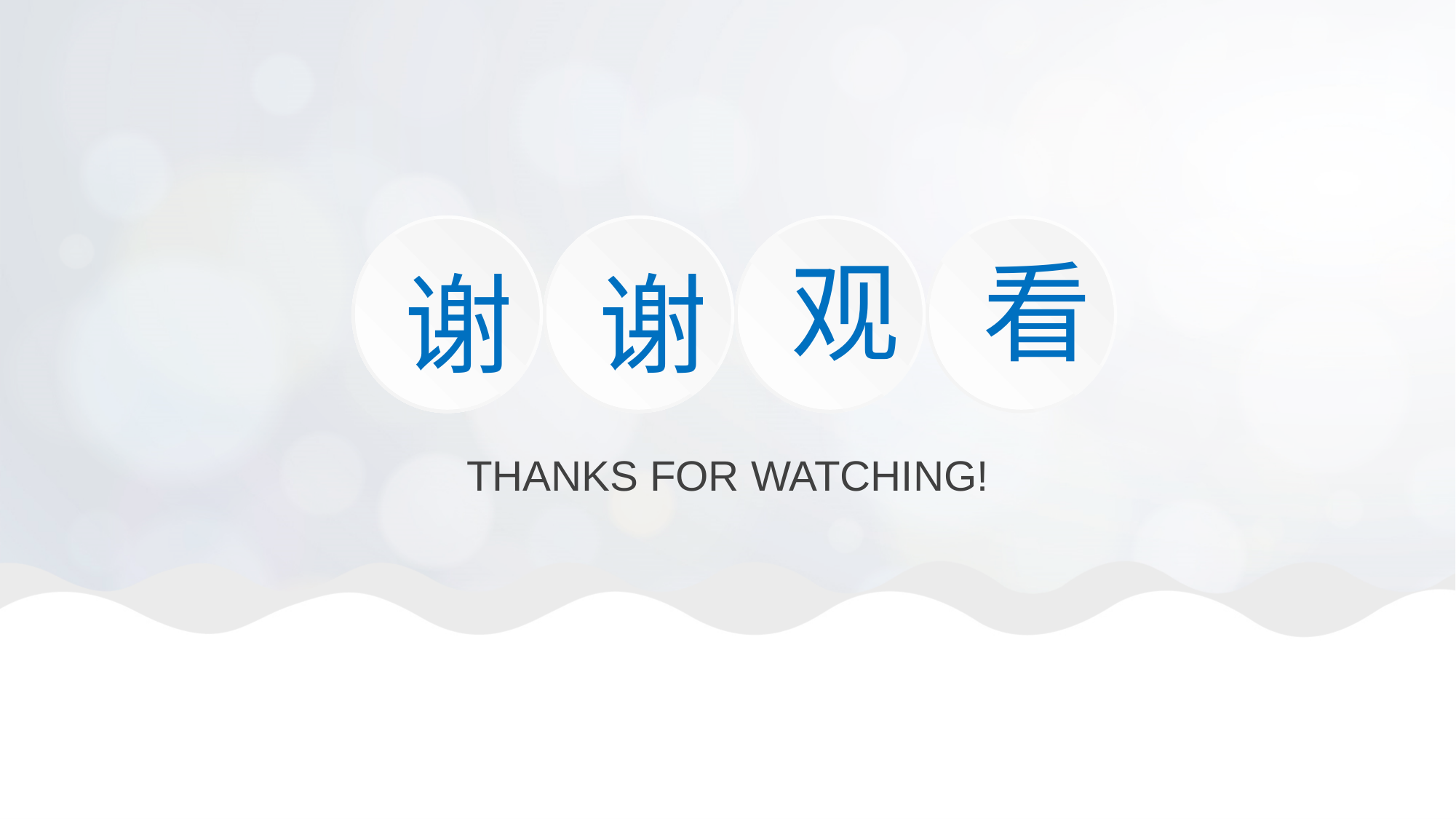

观
看
谢
谢
THANKS FOR WATCHING!